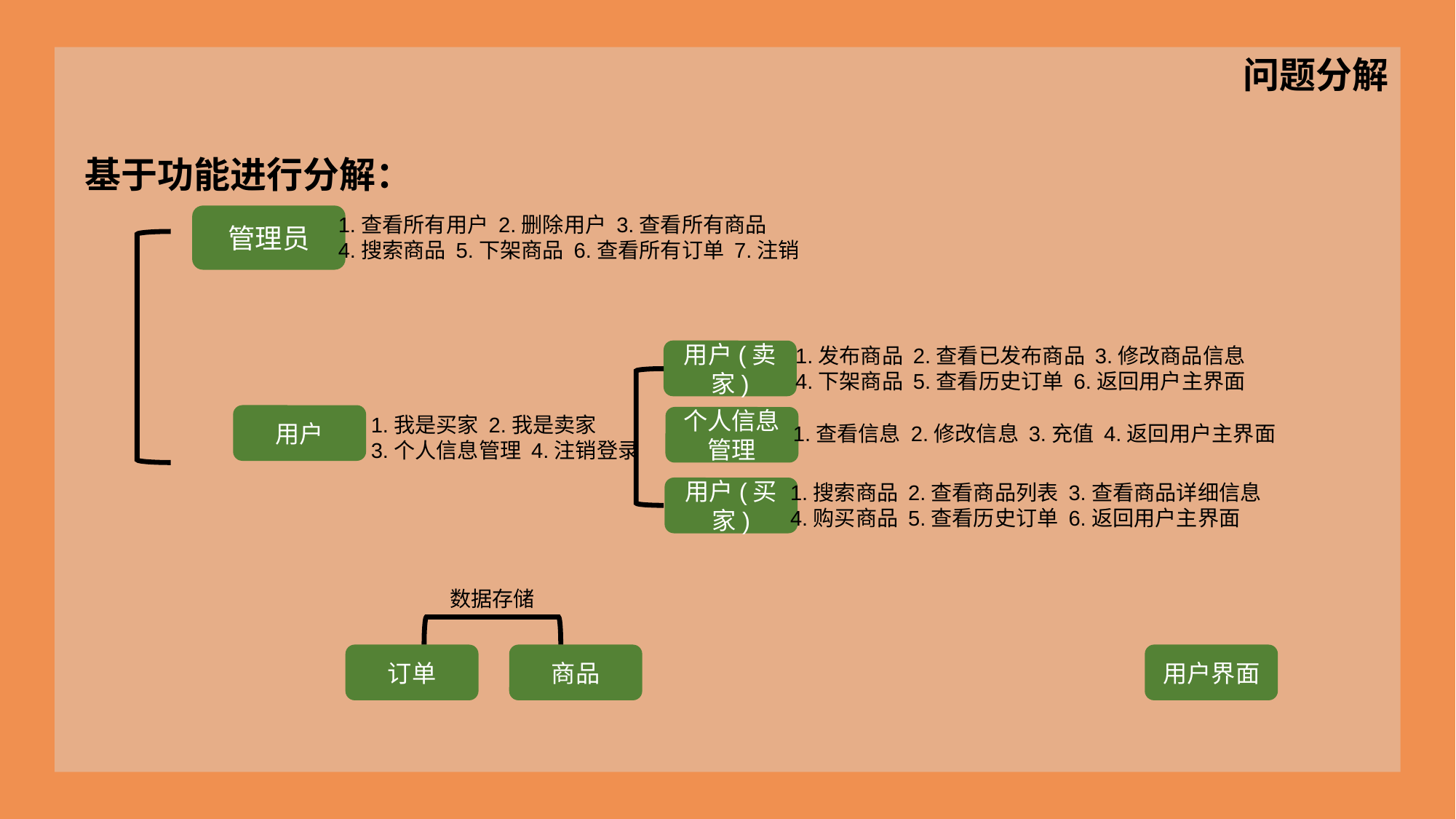

问题分解
基于功能进行分解：
管理员
1.查看所有用户 2.删除用户 3.查看所有商品
4.搜索商品 5.下架商品 6.查看所有订单 7.注销

1.发布商品 2.查看已发布商品 3.修改商品信息
4.下架商品 5.查看历史订单 6.返回用户主界面
用户(卖家)

用户
1.我是买家 2.我是卖家
3.个人信息管理 4.注销登录
个人信息管理
1.查看信息 2.修改信息 3.充值 4.返回用户主界面
1.搜索商品 2.查看商品列表 3.查看商品详细信息
4.购买商品 5.查看历史订单 6.返回用户主界面
用户(买家)

数据存储
商品
用户界面
订单